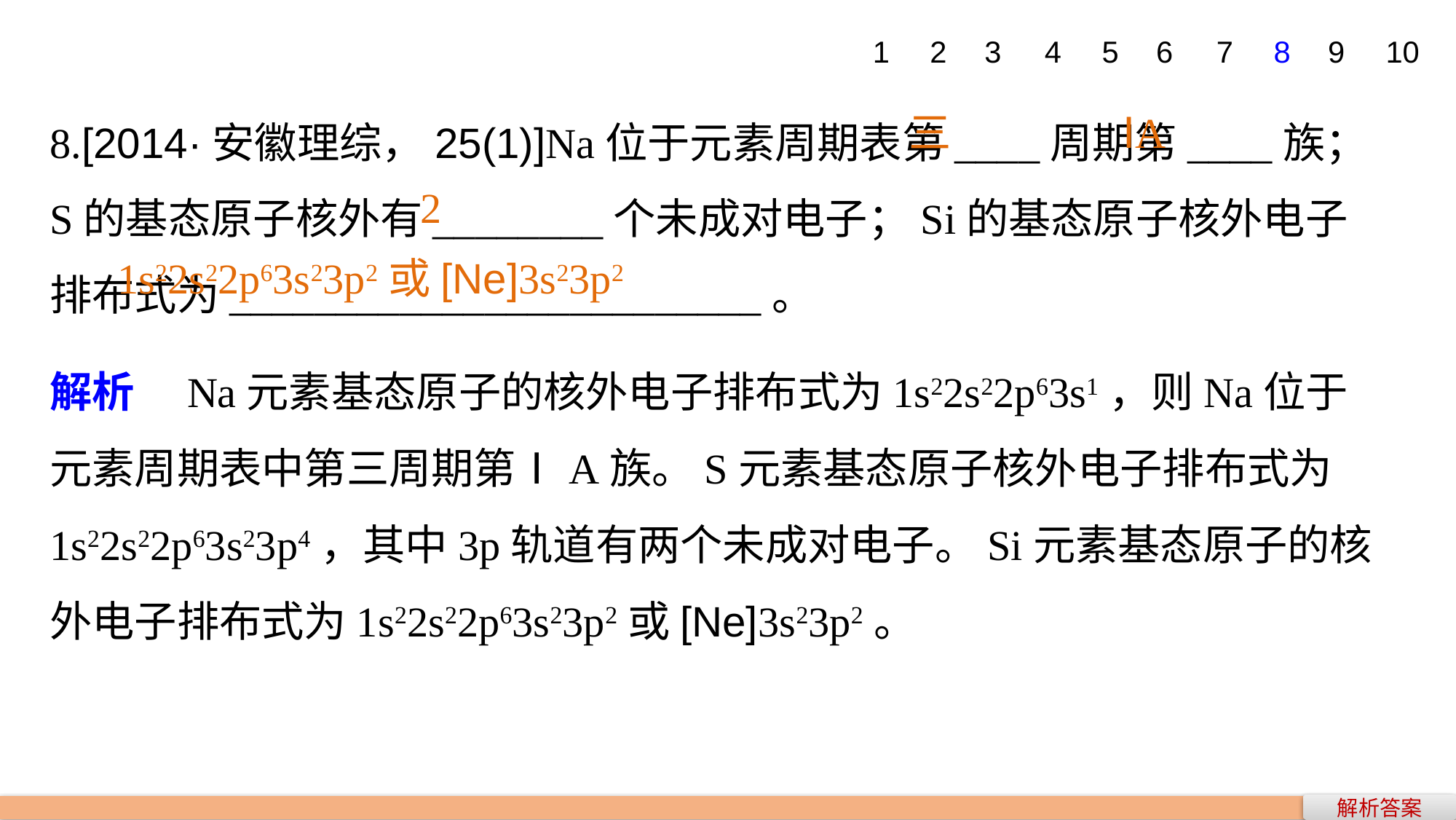

1
2
3
4
5
6
7
8
9
10
8.[2014·安徽理综，25(1)]Na位于元素周期表第____周期第____族；S的基态原子核外有________个未成对电子；Si的基态原子核外电子排布式为_________________________。
ⅠA
三
2
1s22s22p63s23p2或[Ne]3s23p2
解析　Na元素基态原子的核外电子排布式为1s22s22p63s1，则Na位于元素周期表中第三周期第ⅠA族。S元素基态原子核外电子排布式为1s22s22p63s23p4，其中3p轨道有两个未成对电子。Si元素基态原子的核外电子排布式为1s22s22p63s23p2或[Ne]3s23p2。
解析答案